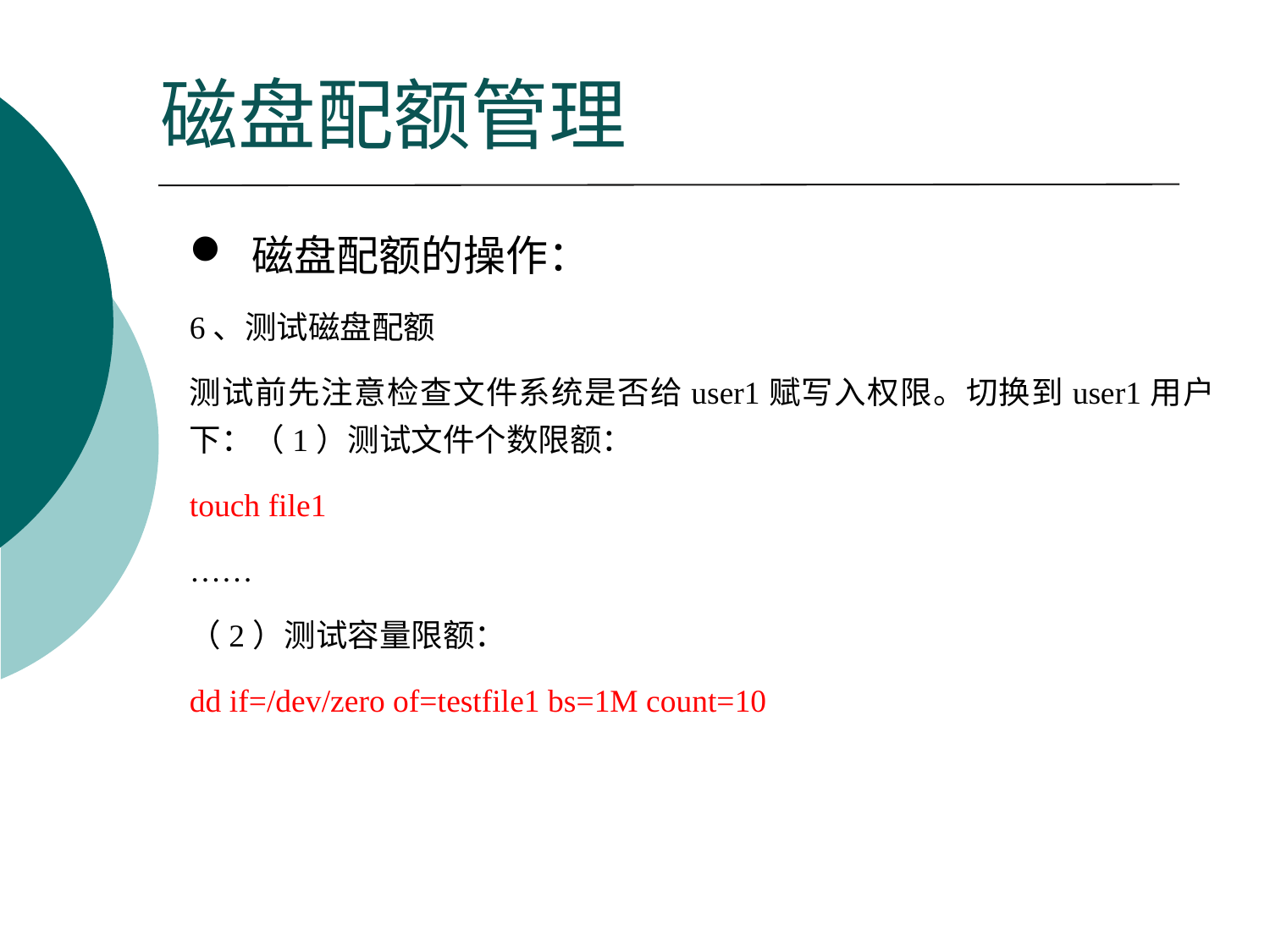

# 磁盘配额管理
 磁盘配额的操作：
6、测试磁盘配额
测试前先注意检查文件系统是否给user1赋写入权限。切换到user1用户下：（1）测试文件个数限额：
touch file1
……
（2）测试容量限额：
dd if=/dev/zero of=testfile1 bs=1M count=10